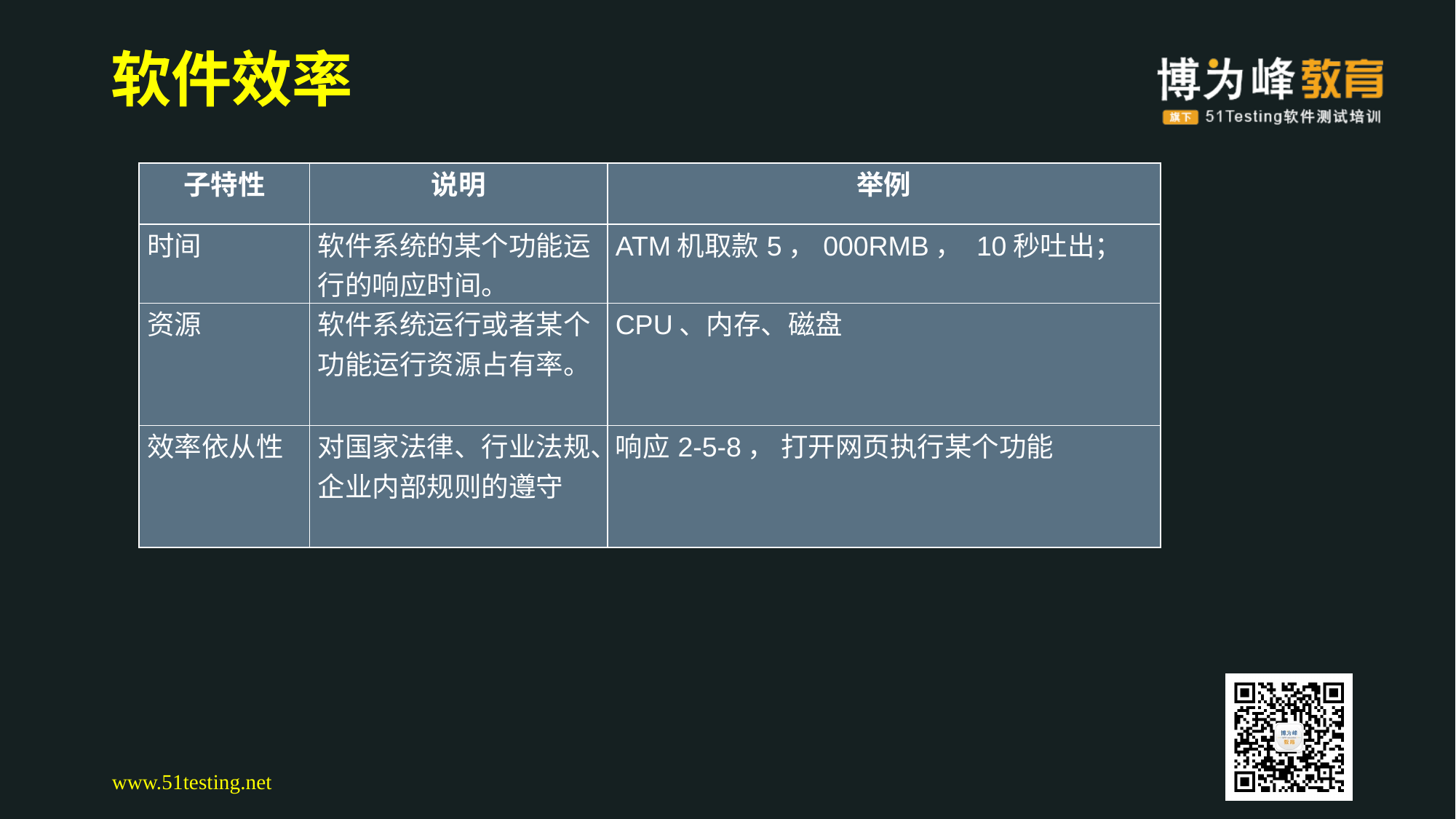

# 软件效率
| 子特性 | 说明 | 举例 |
| --- | --- | --- |
| 时间 | 软件系统的某个功能运行的响应时间。 | ATM机取款5，000RMB， 10秒吐出； |
| 资源 | 软件系统运行或者某个功能运行资源占有率。 | CPU、内存、磁盘 |
| 效率依从性 | 对国家法律、行业法规、企业内部规则的遵守 | 响应2-5-8， 打开网页执行某个功能 |